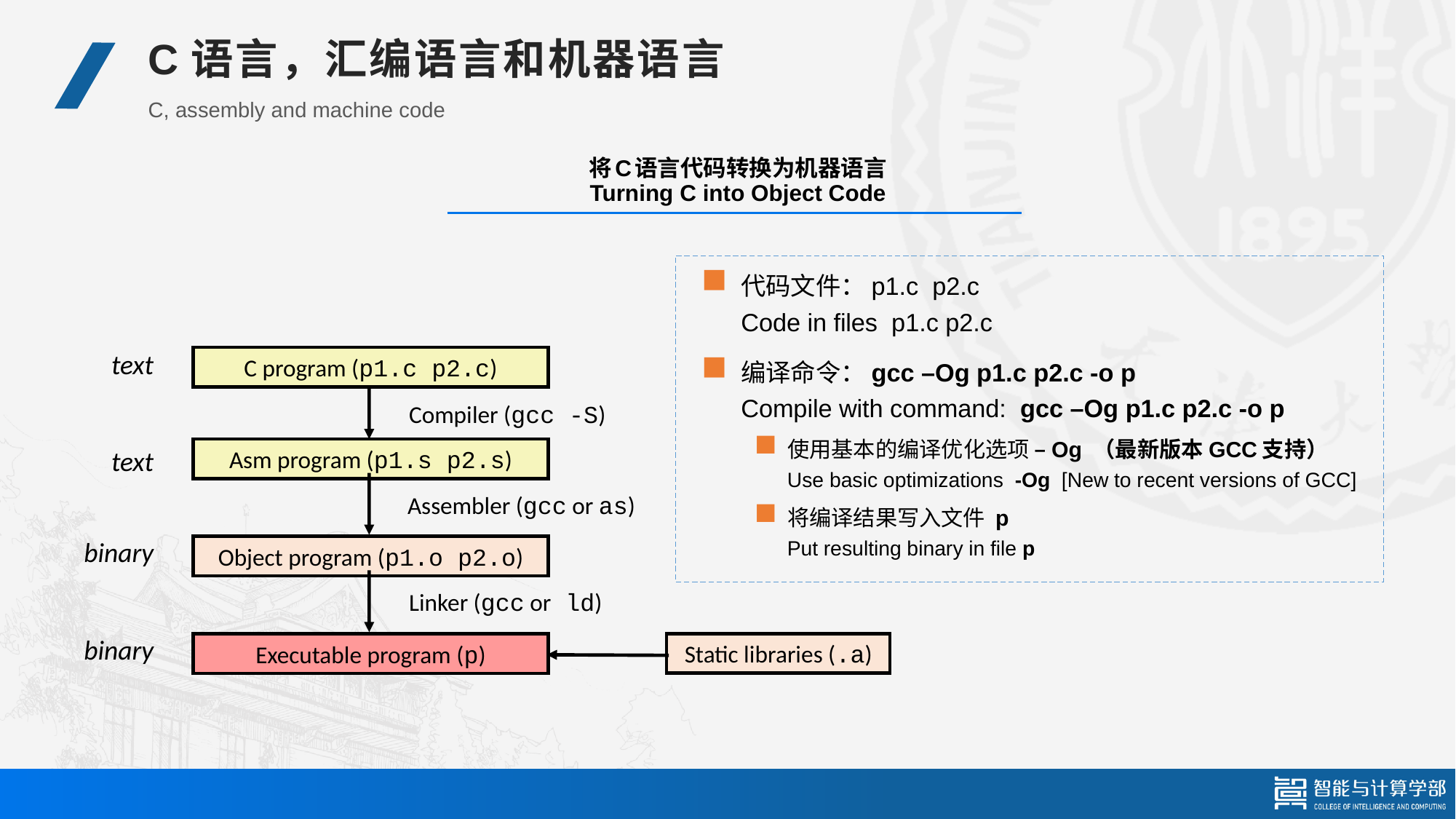

C语言，汇编语言和机器语言
C, assembly and machine code
# 将C语言代码转换为机器语言 Turning C into Object Code
代码文件：p1.c  p2.c
Code in files  p1.c p2.c
编译命令：gcc –Og p1.c p2.c -o p
Compile with command:  gcc –Og p1.c p2.c -o p
使用基本的编译优化选项 –Og （最新版本GCC支持）
Use basic optimizations  -Og  [New to recent versions of GCC]
将编译结果写入文件 p
Put resulting binary in file p

text
C program (p1.c p2.c)

Compiler (gcc -S)
text
Asm program (p1.s p2.s)

Assembler (gcc or as)
binary
Object program (p1.o p2.o)

Linker (gcc or ld)
binary
Static libraries (.a)
Executable program (p)